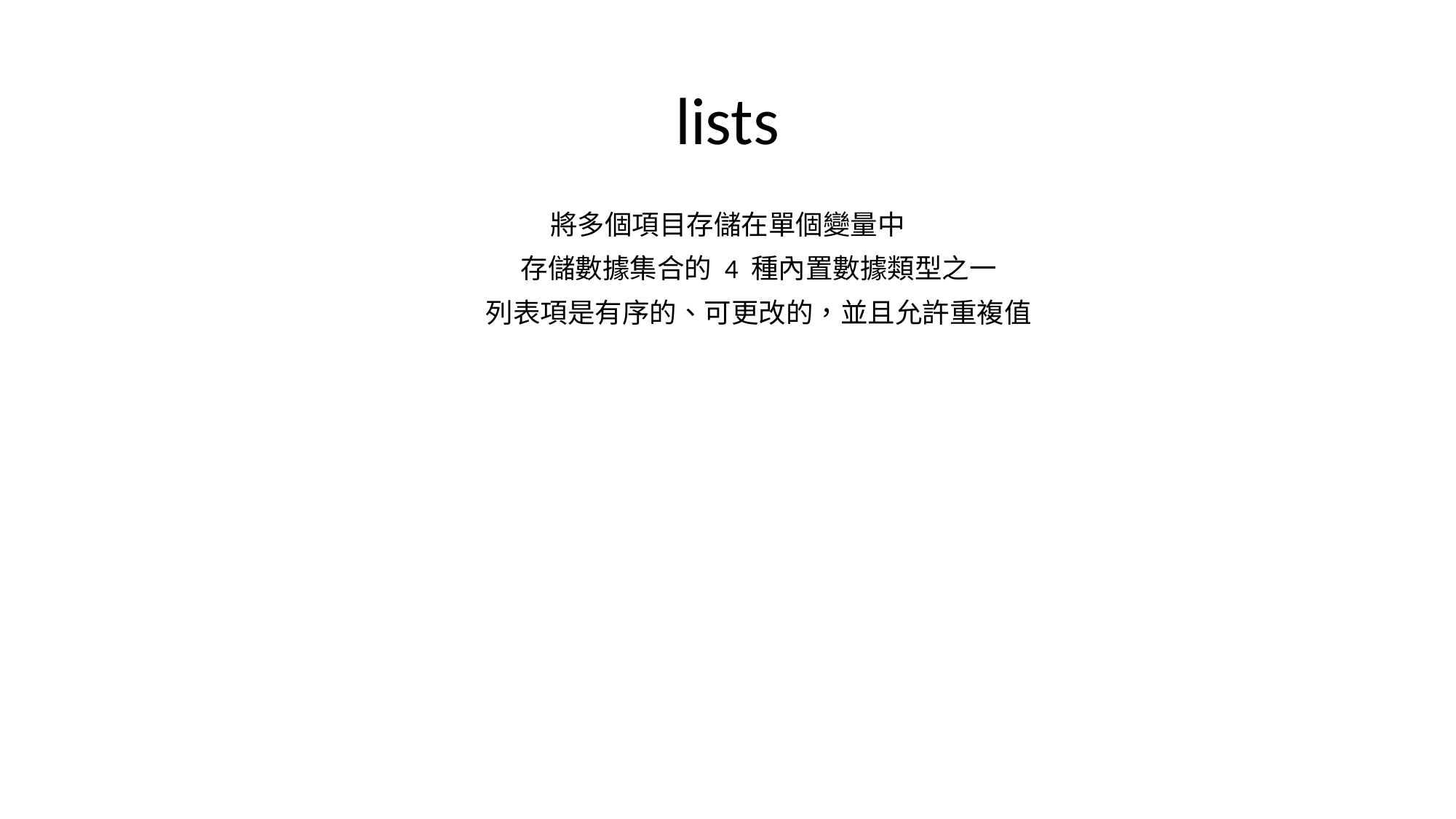

# lists
將多個項目存儲在單個變量中
存儲數據集合的 4 種內置數據類型之一
列表項是有序的、可更改的，並且允許重複值